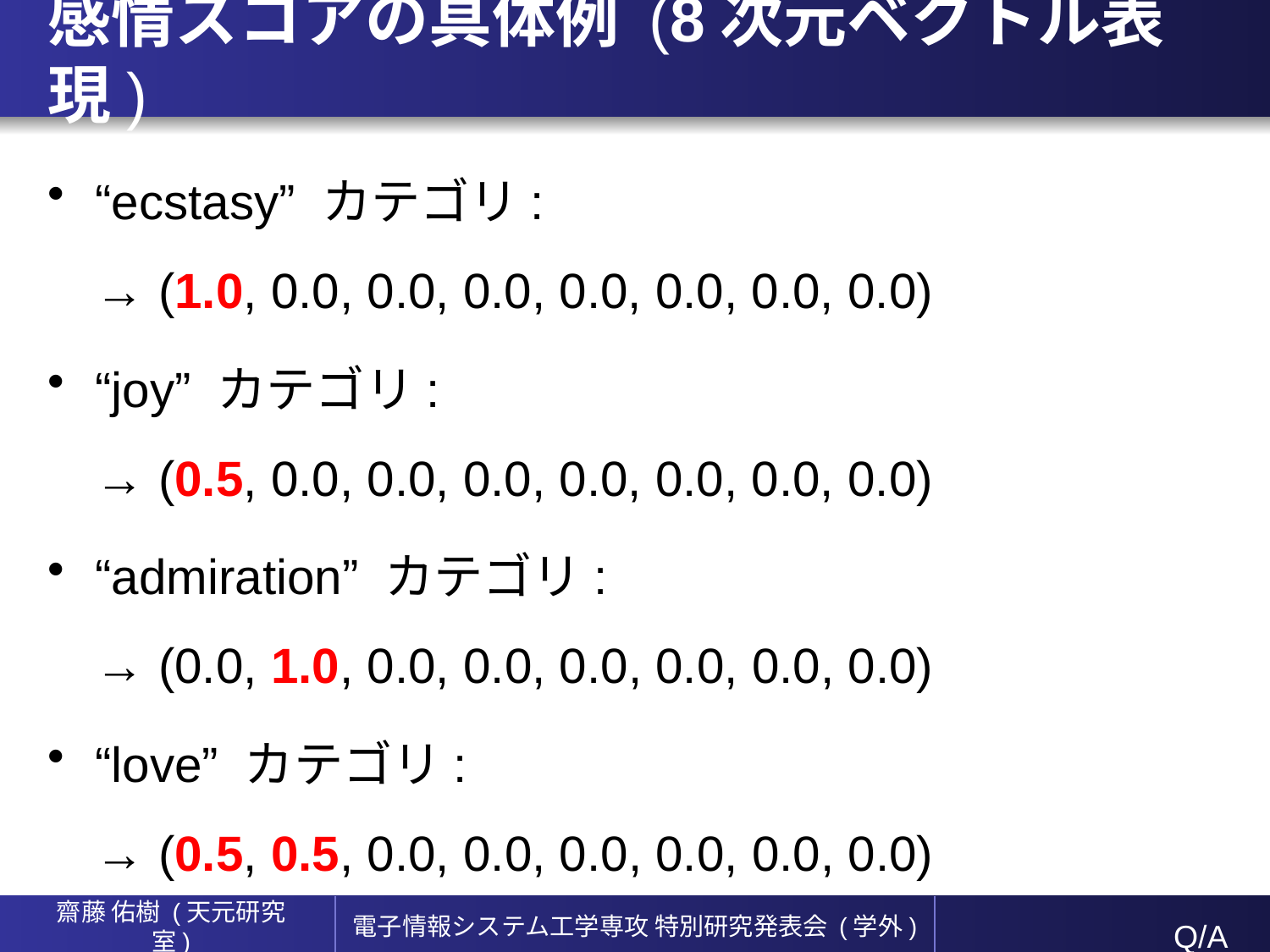

# 感情スコアの具体例 (8次元ベクトル表現)
“ecstasy” カテゴリ:
→ (1.0, 0.0, 0.0, 0.0, 0.0, 0.0, 0.0, 0.0)
“joy” カテゴリ:
→ (0.5, 0.0, 0.0, 0.0, 0.0, 0.0, 0.0, 0.0)
“admiration” カテゴリ:
→ (0.0, 1.0, 0.0, 0.0, 0.0, 0.0, 0.0, 0.0)
“love” カテゴリ:
→ (0.5, 0.5, 0.0, 0.0, 0.0, 0.0, 0.0, 0.0)
Q/A